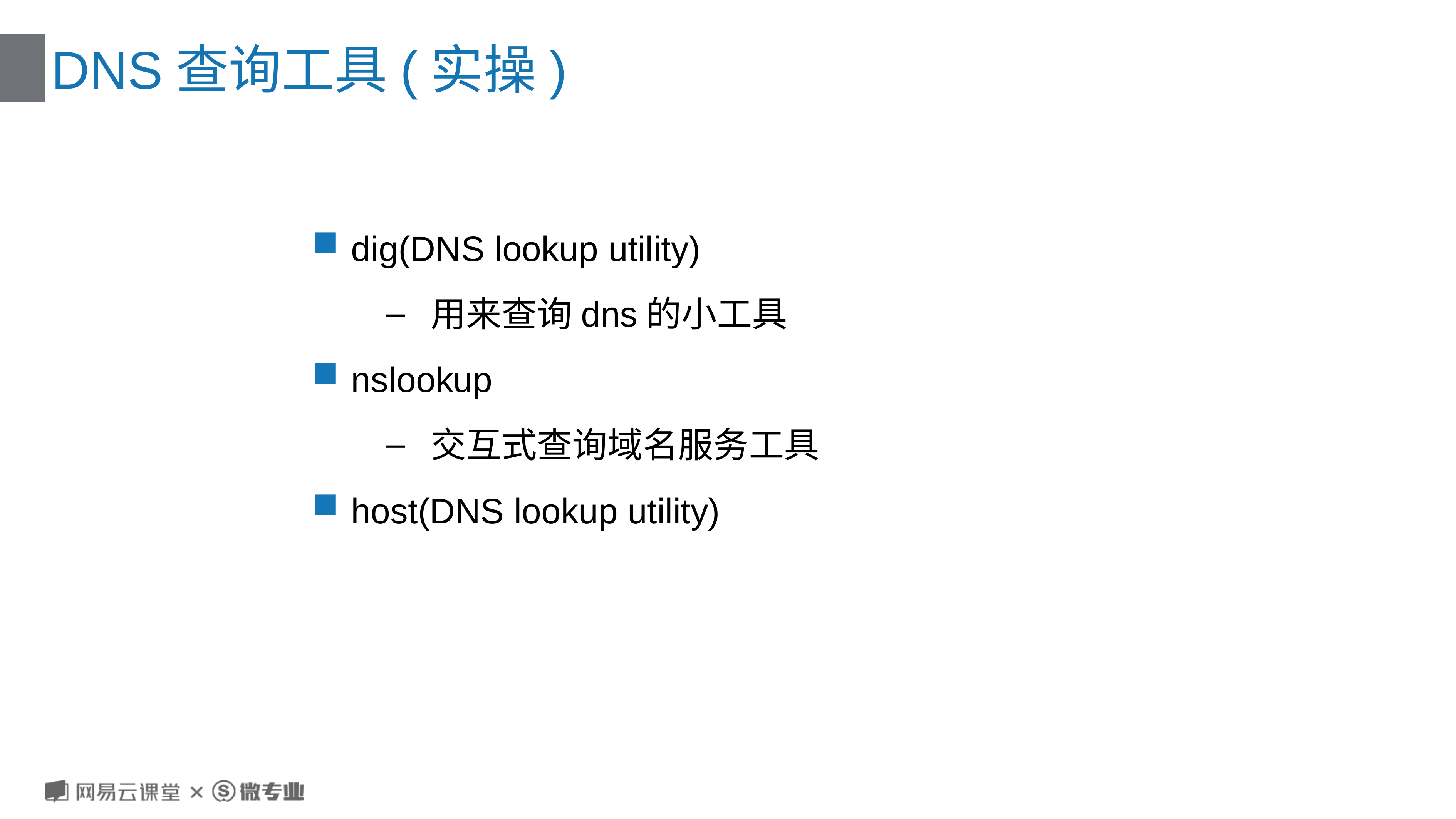

# DNS查询工具(实操)
dig(DNS lookup utility)
用来查询dns的小工具
nslookup
交互式查询域名服务工具
host(DNS lookup utility)